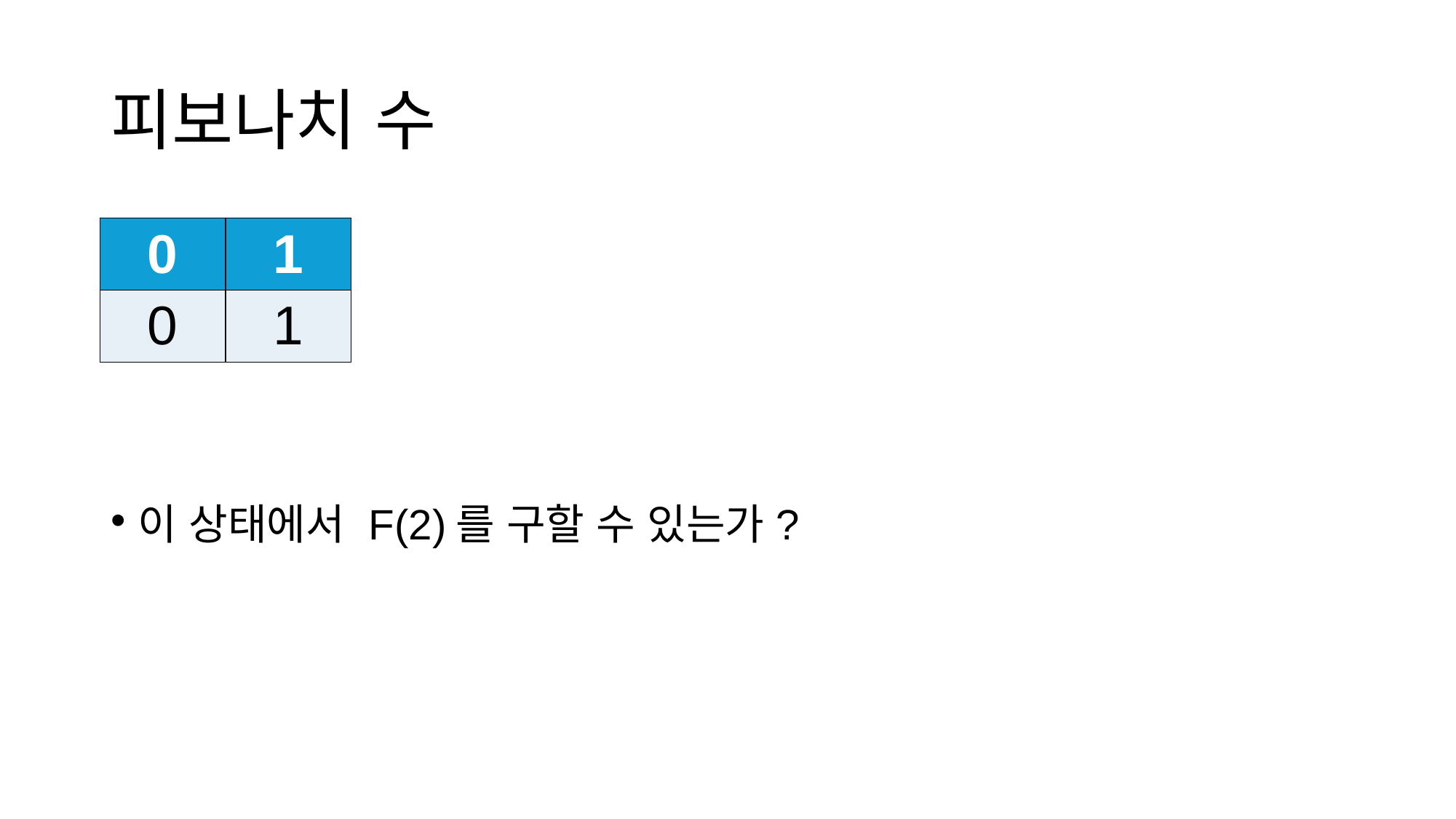

# 피보나치 수
| 0 | 1 |
| --- | --- |
| 0 | 1 |
이 상태에서 F(2)를 구할 수 있는가?